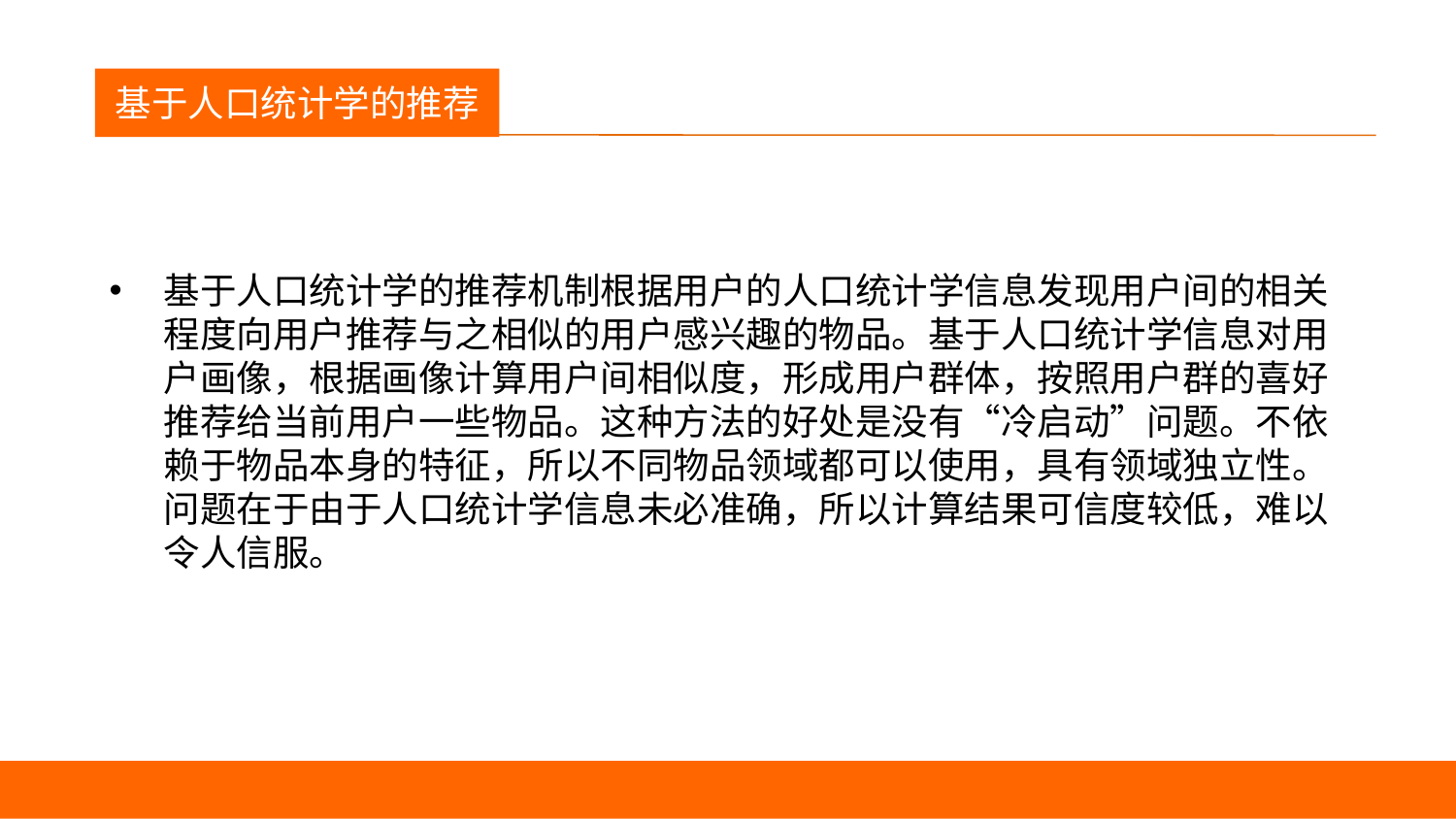

议程
基于人口统计学的推荐

基于人口统计学的推荐机制根据用户的人口统计学信息发现用户间的相关程度向用户推荐与之相似的用户感兴趣的物品。基于人口统计学信息对用户画像，根据画像计算用户间相似度，形成用户群体，按照用户群的喜好推荐给当前用户一些物品。这种方法的好处是没有“冷启动”问题。不依赖于物品本身的特征，所以不同物品领域都可以使用，具有领域独立性。问题在于由于人口统计学信息未必准确，所以计算结果可信度较低，难以令人信服。